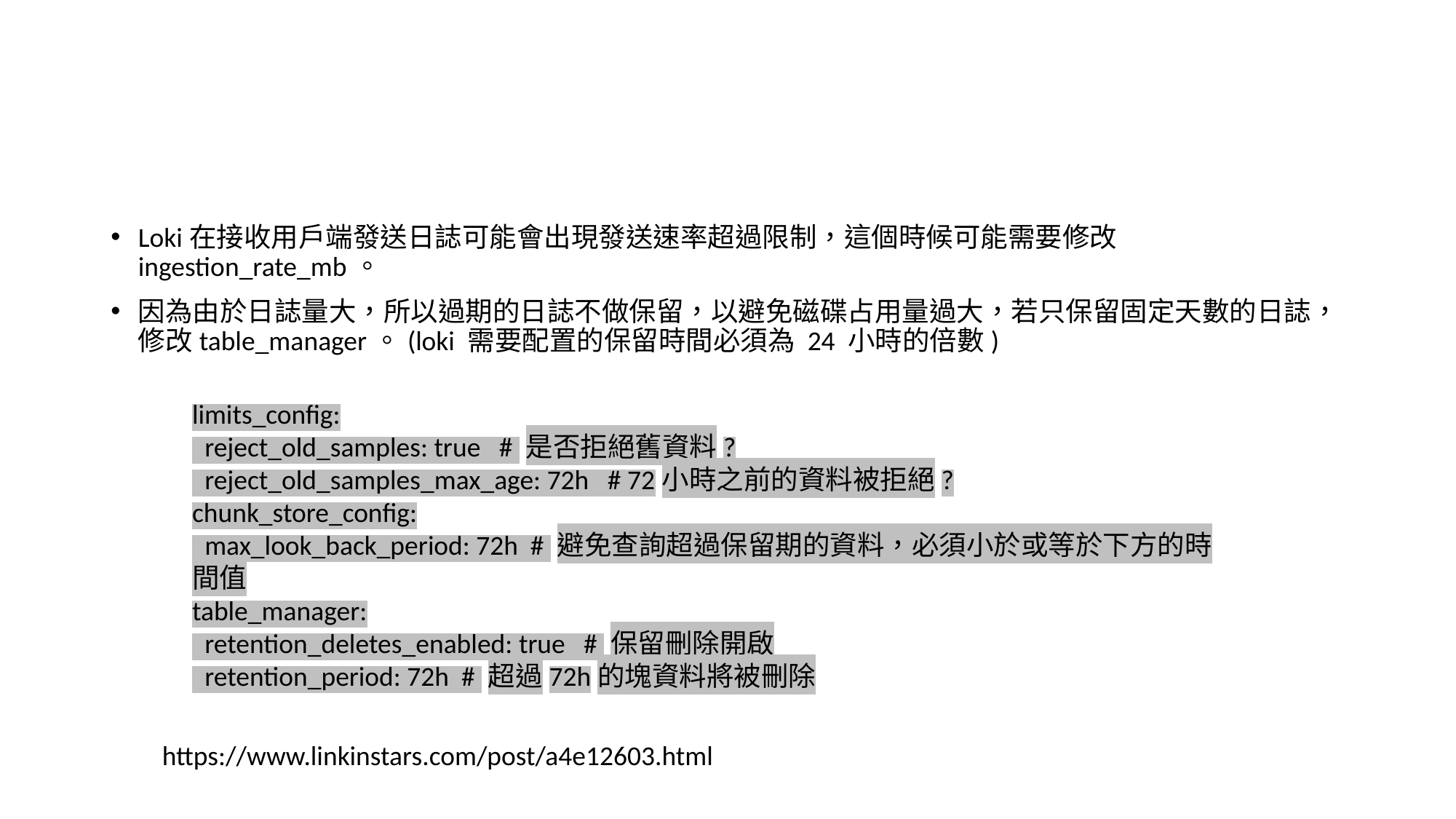

#
Loki在接收用戶端發送日誌可能會出現發送速率超過限制，這個時候可能需要修改ingestion_rate_mb。
因為由於日誌量大，所以過期的日誌不做保留，以避免磁碟占用量過大，若只保留固定天數的日誌，修改table_manager。(loki 需要配置的保留時間必須為 24 小時的倍數)

limits_config:
  reject_old_samples: true   # 是否拒絕舊資料?
  reject_old_samples_max_age: 72h   # 72小時之前的資料被拒絕?
chunk_store_config:
  max_look_back_period: 72h  # 避免查詢超過保留期的資料，必須小於或等於下方的時間值
table_manager:
  retention_deletes_enabled: true   # 保留刪除開啟
  retention_period: 72h  # 超過72h的塊資料將被刪除
https://www.linkinstars.com/post/a4e12603.html